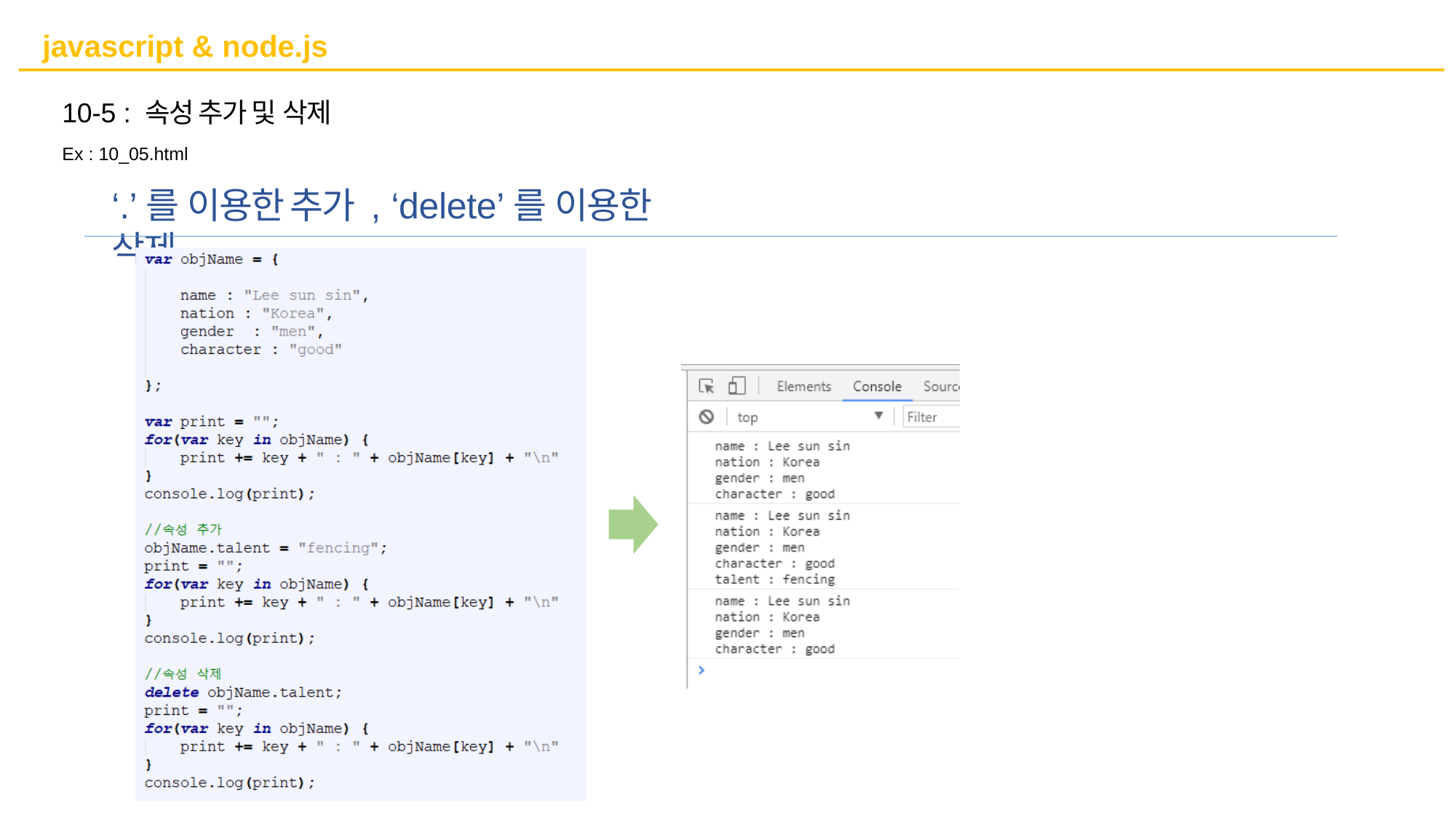

# javascript & node.js

10-5 : 속성 추가 및 삭제
Ex : 10_05.html
‘.’를 이용한 추가 , ‘delete’를 이용한 삭제